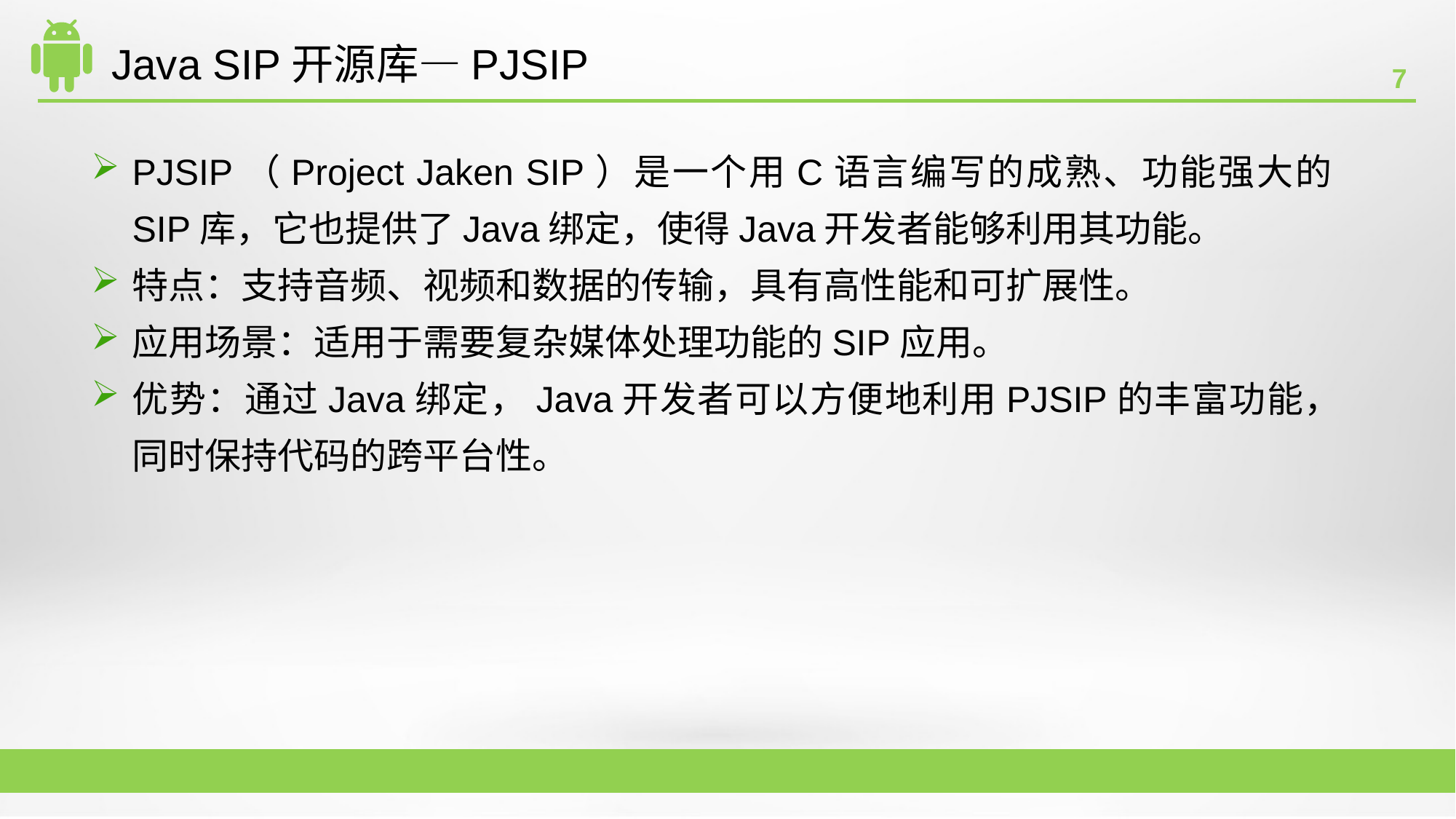

# Java SIP开源库—PJSIP
PJSIP（Project Jaken SIP‌）是一个用C语言编写的成熟、功能强大的SIP库，它也提供了Java绑定，使得Java开发者能够利用其功能。
特点：支持音频、视频和数据的传输，具有高性能和可扩展性。
应用场景：适用于需要复杂媒体处理功能的SIP应用。
优势：通过Java绑定，Java开发者可以方便地利用PJSIP的丰富功能，同时保持代码的跨平台性。